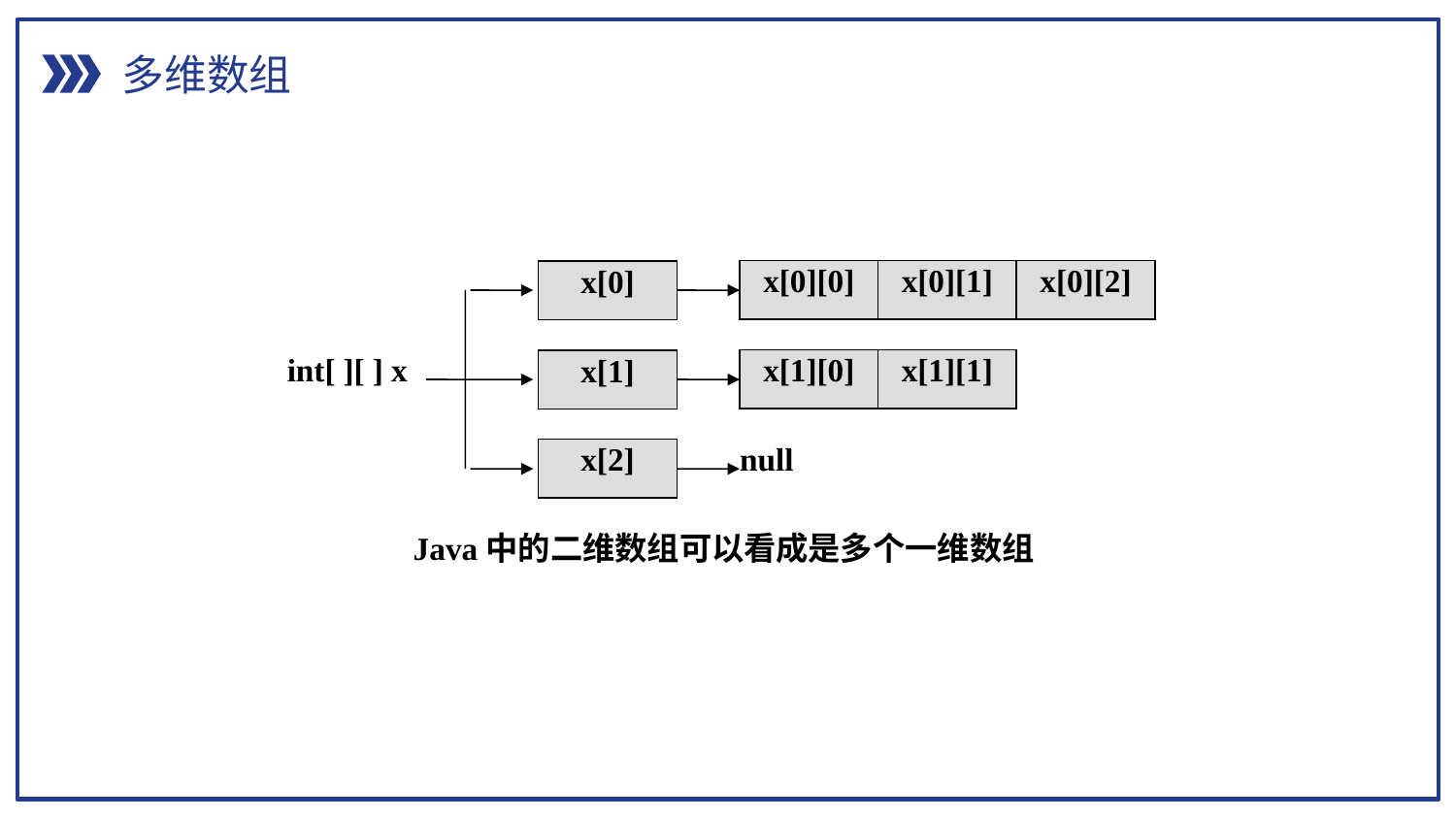

多维数组

x[0][0]
x[0][1]
x[0][2]
x[0]

int[ ][ ] x
x[1][0]
x[1][1]
x[1]

x[2]
null

Java中的二维数组可以看成是多个一维数组